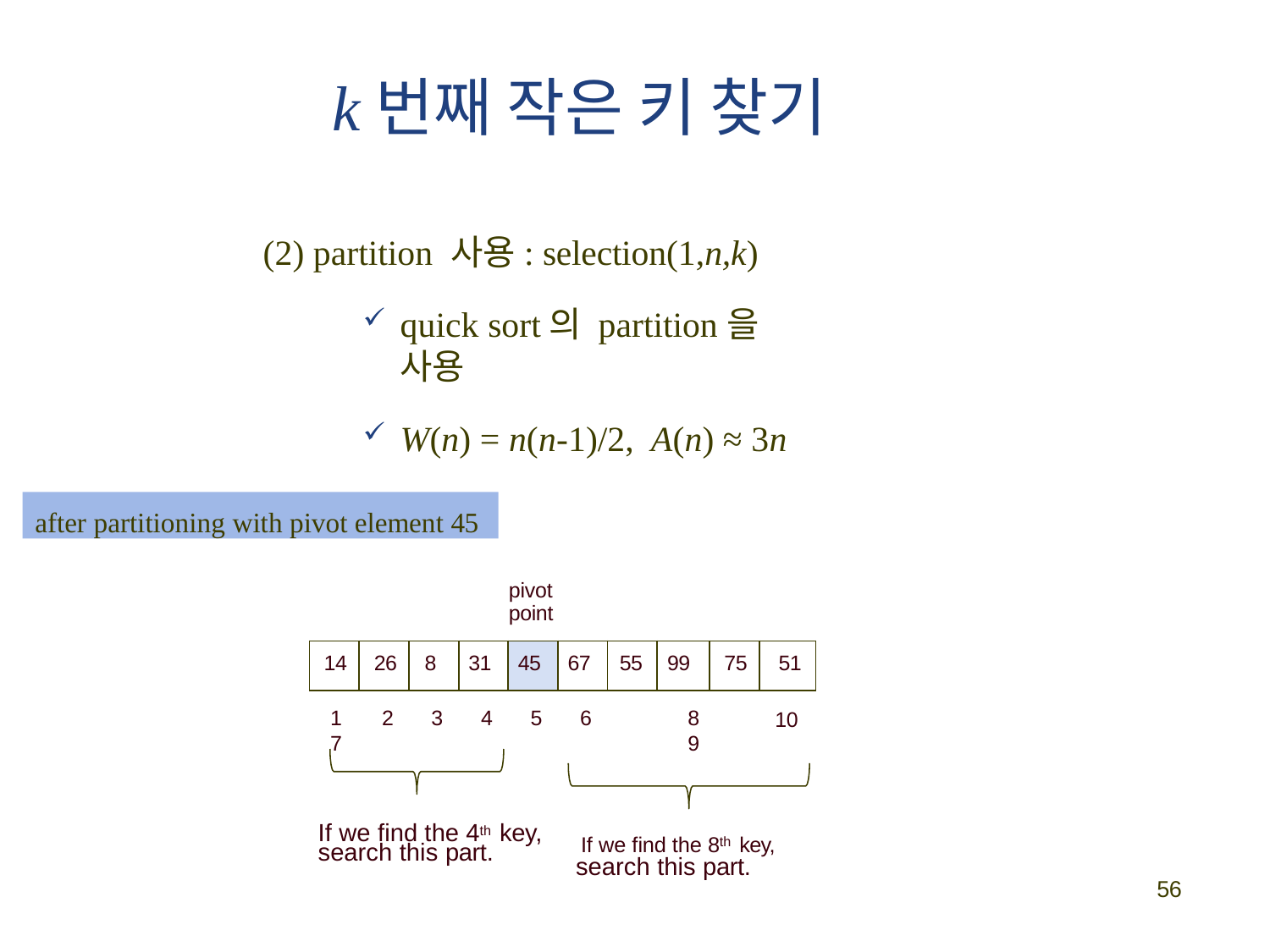

# k번째 작은 키 찾기
(2) partition 사용: selection(1,n,k)
quick sort의 partition을 사용
W(n) = n(n-1)/2, A(n) ≈ 3n
after partitioning with pivot element 45
pivot point
| 14 | 26 | 8 | 31 | 45 | 67 | 55 | 99 | 75 | 51 |
| --- | --- | --- | --- | --- | --- | --- | --- | --- | --- |
1	2	3	4	5	6	7
8	9
10

If we find the 4th key,	If we find the 8th key,
search this part.
search this part.
56